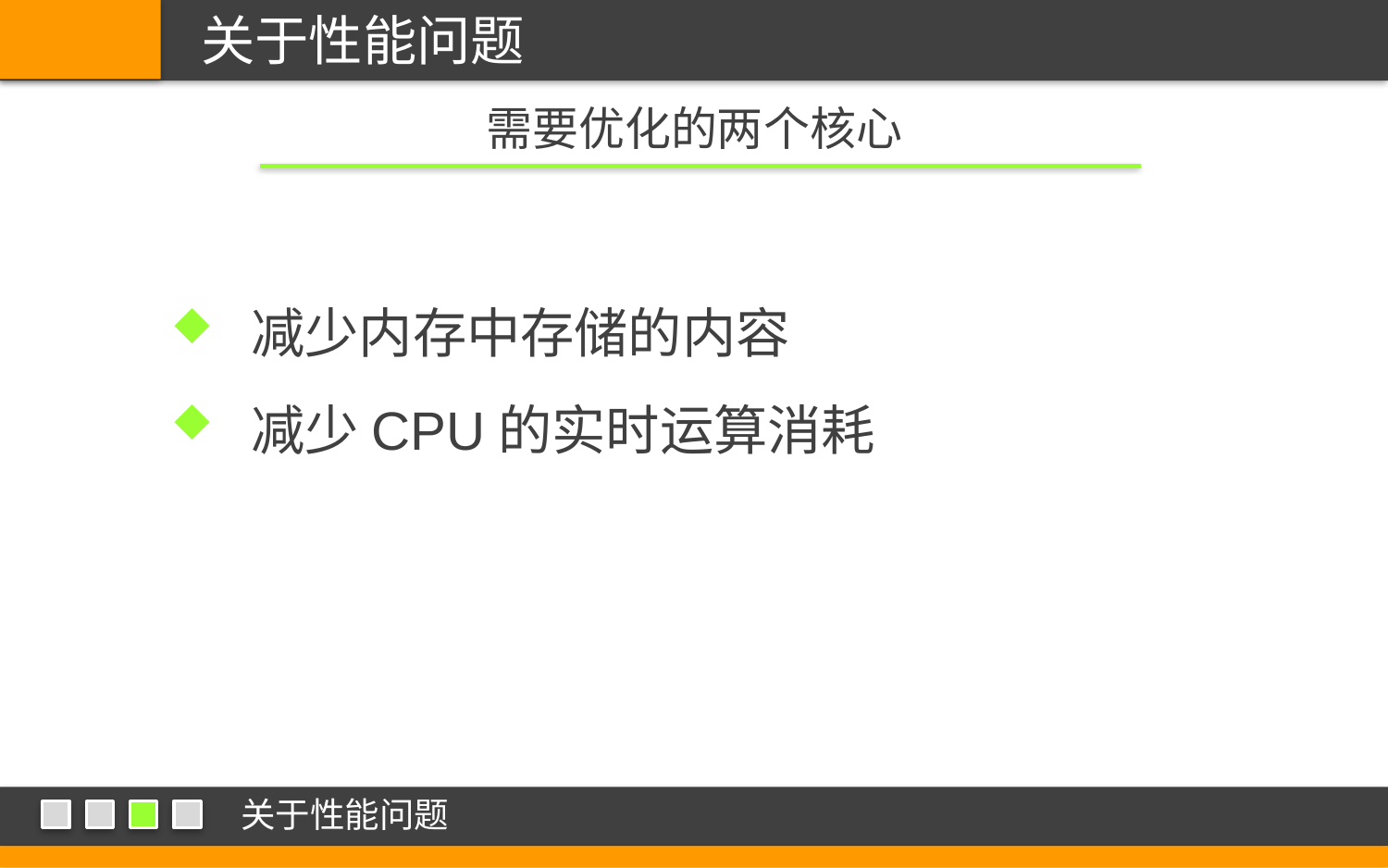

关于性能问题
需要优化的两个核心
  减少内存中存储的内容
  减少CPU的实时运算消耗
关于性能问题